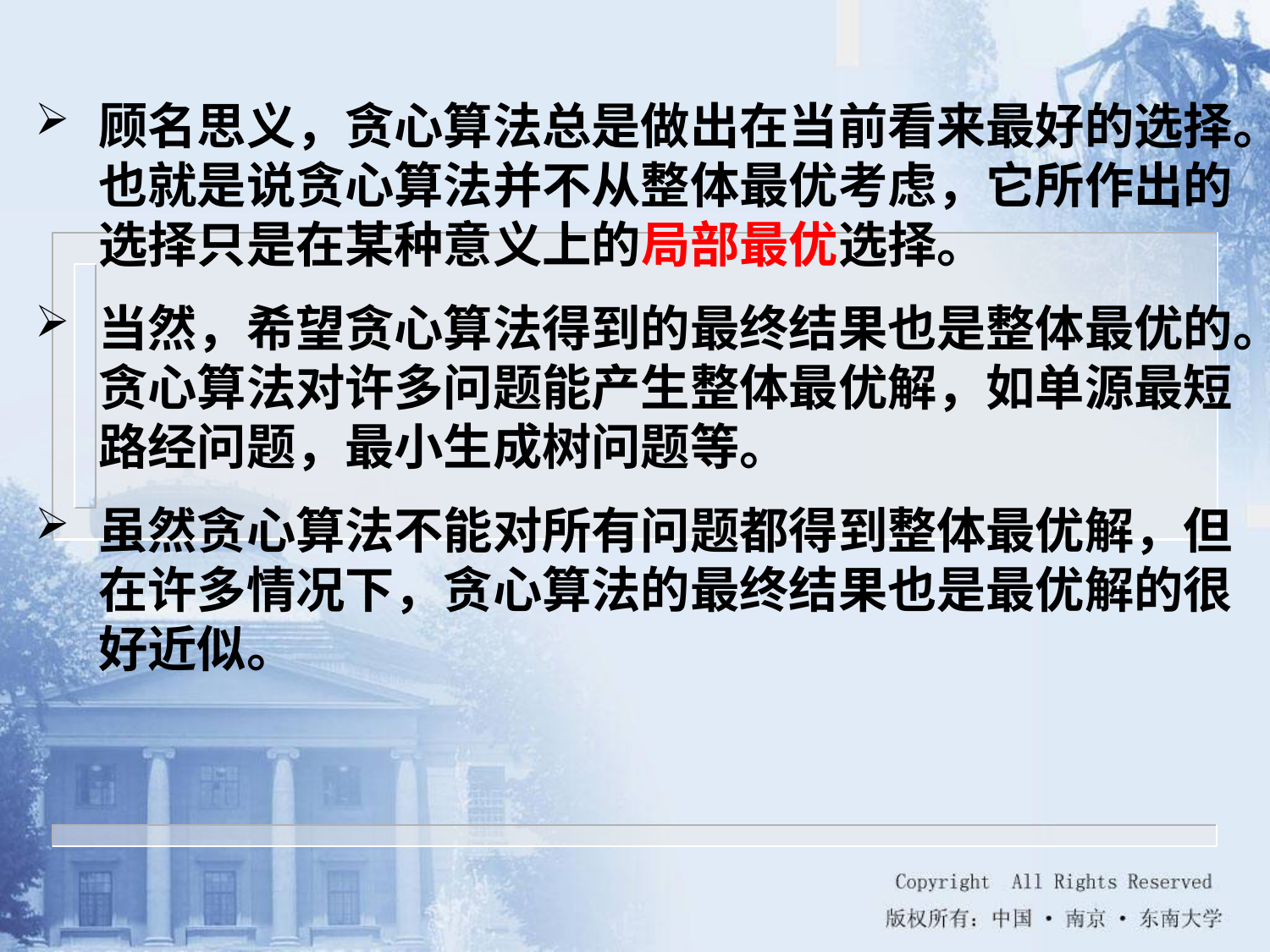

顾名思义，贪心算法总是做出在当前看来最好的选择。也就是说贪心算法并不从整体最优考虑，它所作出的选择只是在某种意义上的局部最优选择。
当然，希望贪心算法得到的最终结果也是整体最优的。贪心算法对许多问题能产生整体最优解，如单源最短路经问题，最小生成树问题等。
虽然贪心算法不能对所有问题都得到整体最优解，但在许多情况下，贪心算法的最终结果也是最优解的很好近似。